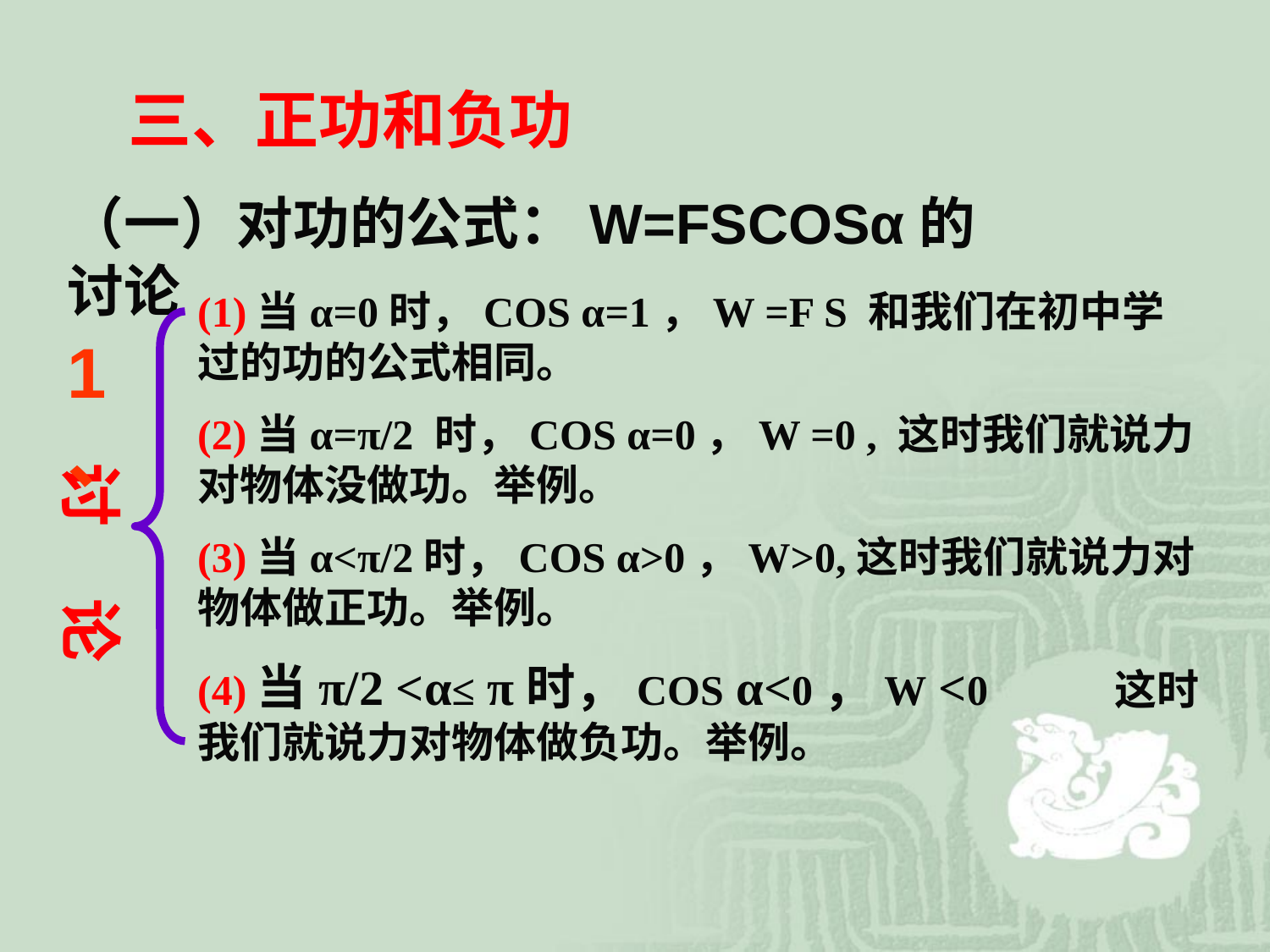

三、正功和负功
（一）对功的公式：W=FSCOSα的讨论
(1)当α=0时，COS α=1，W =F S 和我们在初中学过的功的公式相同。
(2)当α=π/2 时，COS α=0，W =0 , 这时我们就说力对物体没做功。举例。
(3)当α<π/2时，COS α>0，W>0,这时我们就说力对物体做正功。举例。
(4)当π/2 <α≤ π时，COS α<0，W <0           这时我们就说力对物体做负功。举例。

1、
讨     论